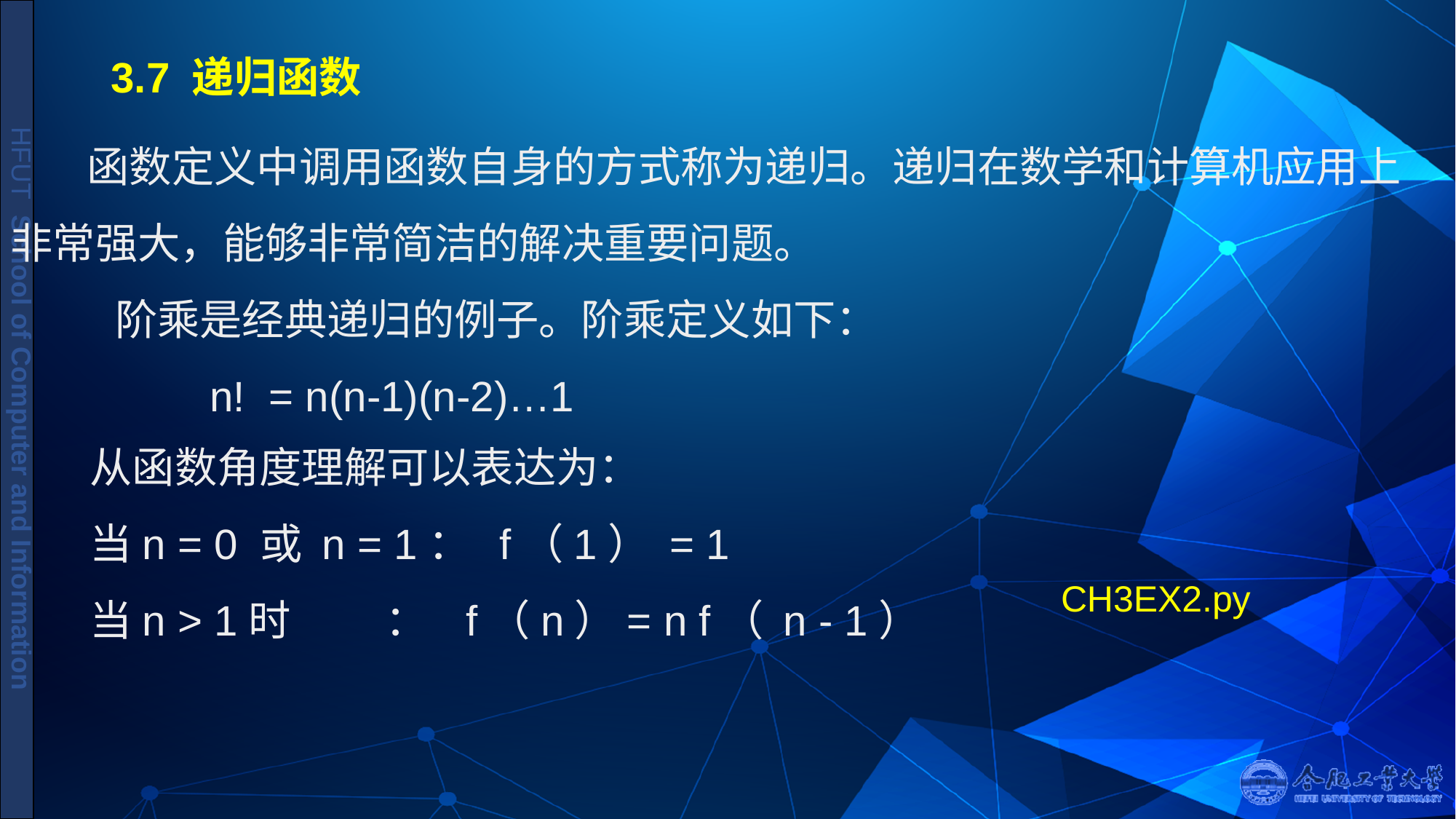

# 3.7 递归函数
       函数定义中调用函数自身的方式称为递归。递归在数学和计算机应用上非常强大，能够非常简洁的解决重要问题。
阶乘是经典递归的例子。阶乘定义如下：
        n!  = n(n-1)(n-2)…1
       从函数角度理解可以表达为：
       当n = 0 或 n = 1：  f（1） = 1
       当n > 1时          ：   f（n）= n f（ n - 1）
CH3EX2.py